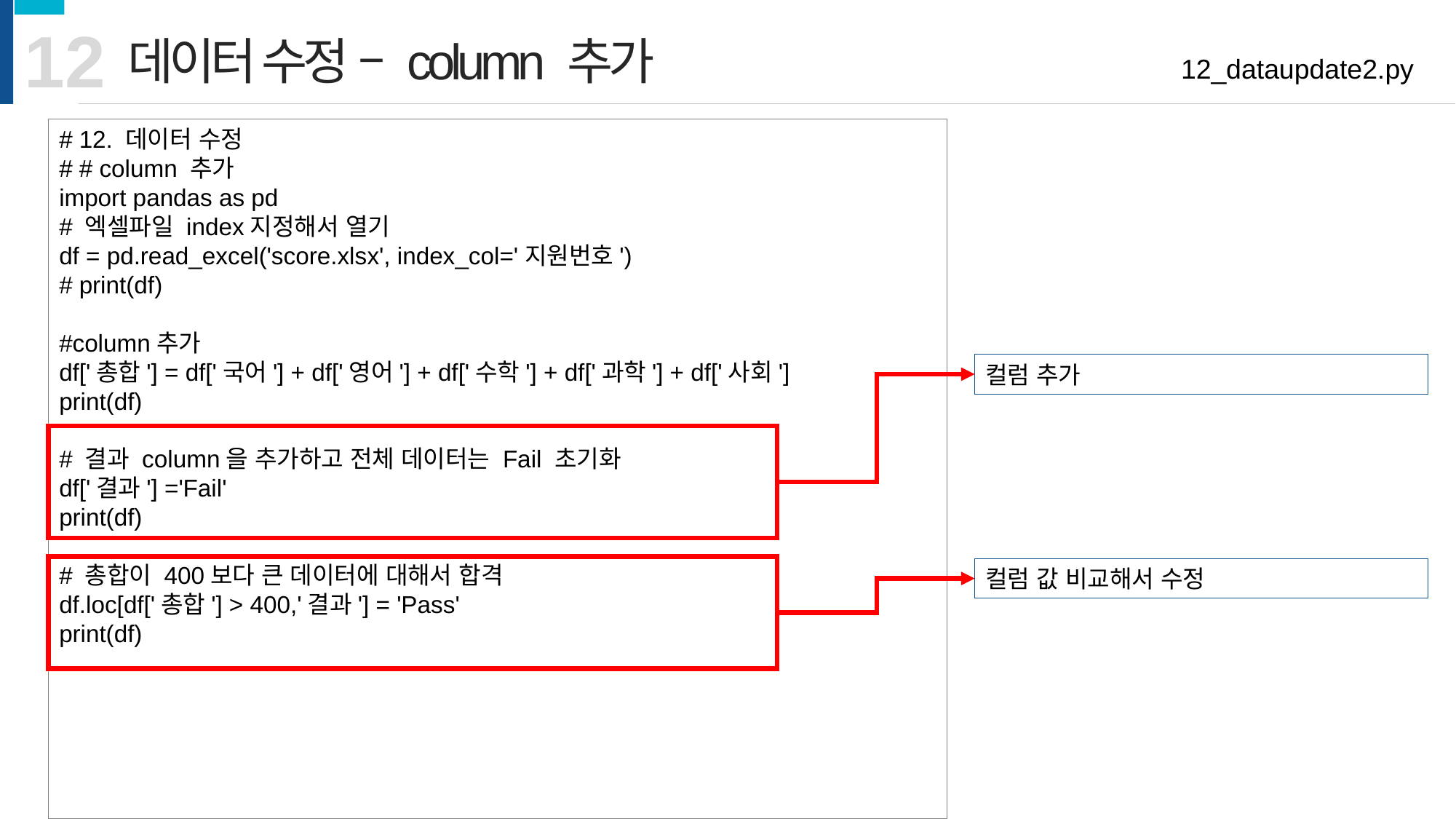

12
데이터 수정 – column 추가
12_dataupdate2.py
# 12. 데이터 수정
# # column 추가
import pandas as pd
# 엑셀파일 index지정해서 열기
df = pd.read_excel('score.xlsx', index_col='지원번호')
# print(df)

#column추가
df['총합'] = df['국어'] + df['영어'] + df['수학'] + df['과학'] + df['사회']
print(df)

# 결과 column을 추가하고 전체 데이터는 Fail 초기화
df['결과'] ='Fail'
print(df)

# 총합이 400보다 큰 데이터에 대해서 합격
df.loc[df['총합'] > 400,'결과'] = 'Pass'
print(df)
컬럼 추가

컬럼 값 비교해서 수정